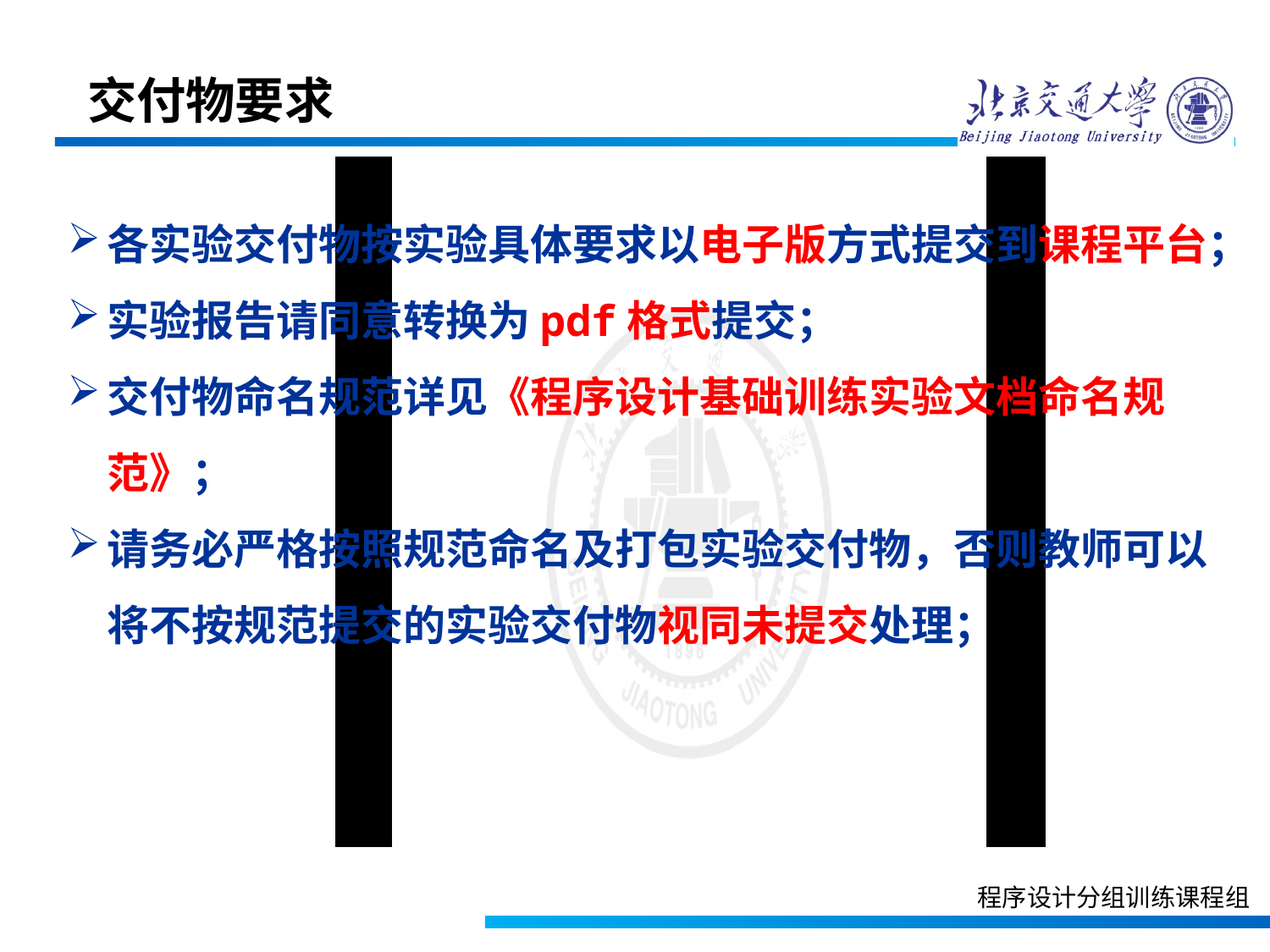

交付物要求
各实验交付物按实验具体要求以电子版方式提交到课程平台；
实验报告请同意转换为pdf格式提交；
交付物命名规范详见《程序设计基础训练实验文档命名规范》；
请务必严格按照规范命名及打包实验交付物，否则教师可以将不按规范提交的实验交付物视同未提交处理；

程序设计分组训练课程组